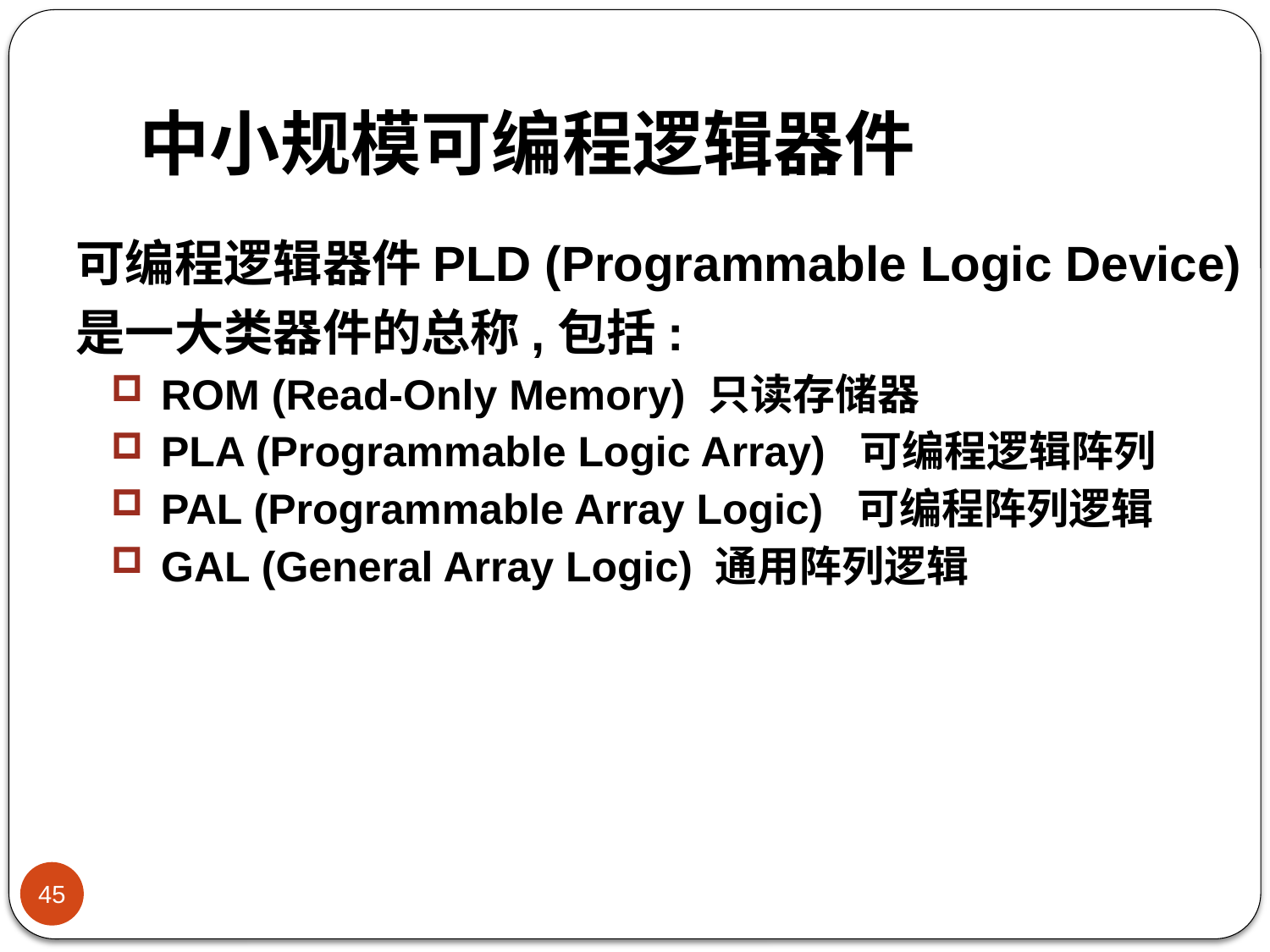

# 中小规模可编程逻辑器件
可编程逻辑器件PLD (Programmable Logic Device)
是一大类器件的总称,包括:
ROM (Read-Only Memory) 只读存储器
PLA (Programmable Logic Array)  可编程逻辑阵列
PAL (Programmable Array Logic)  可编程阵列逻辑
GAL (General Array Logic) 通用阵列逻辑
45